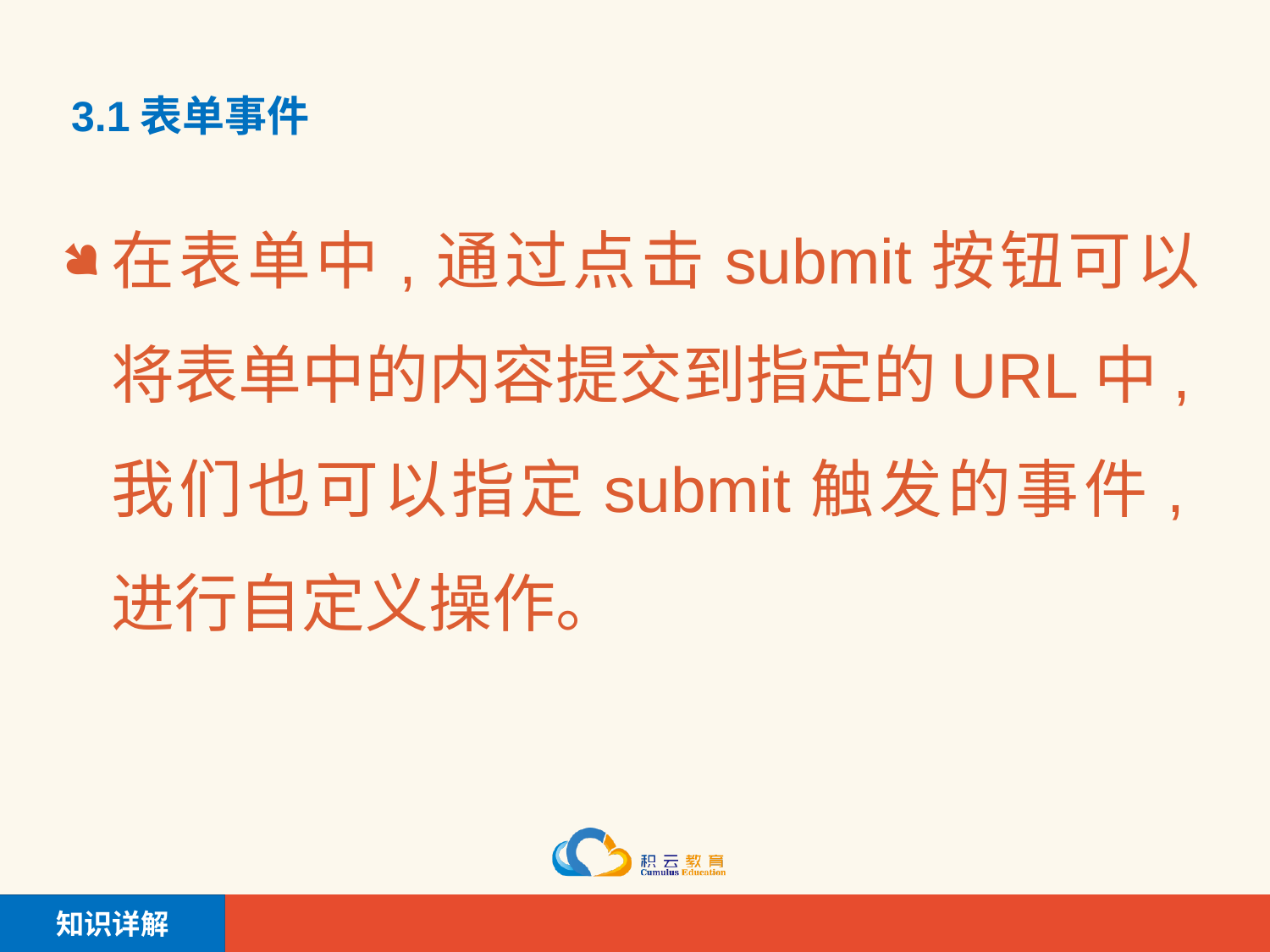

# 3.1表单事件
在表单中,通过点击submit按钮可以将表单中的内容提交到指定的URL中,我们也可以指定submit触发的事件,进行自定义操作。